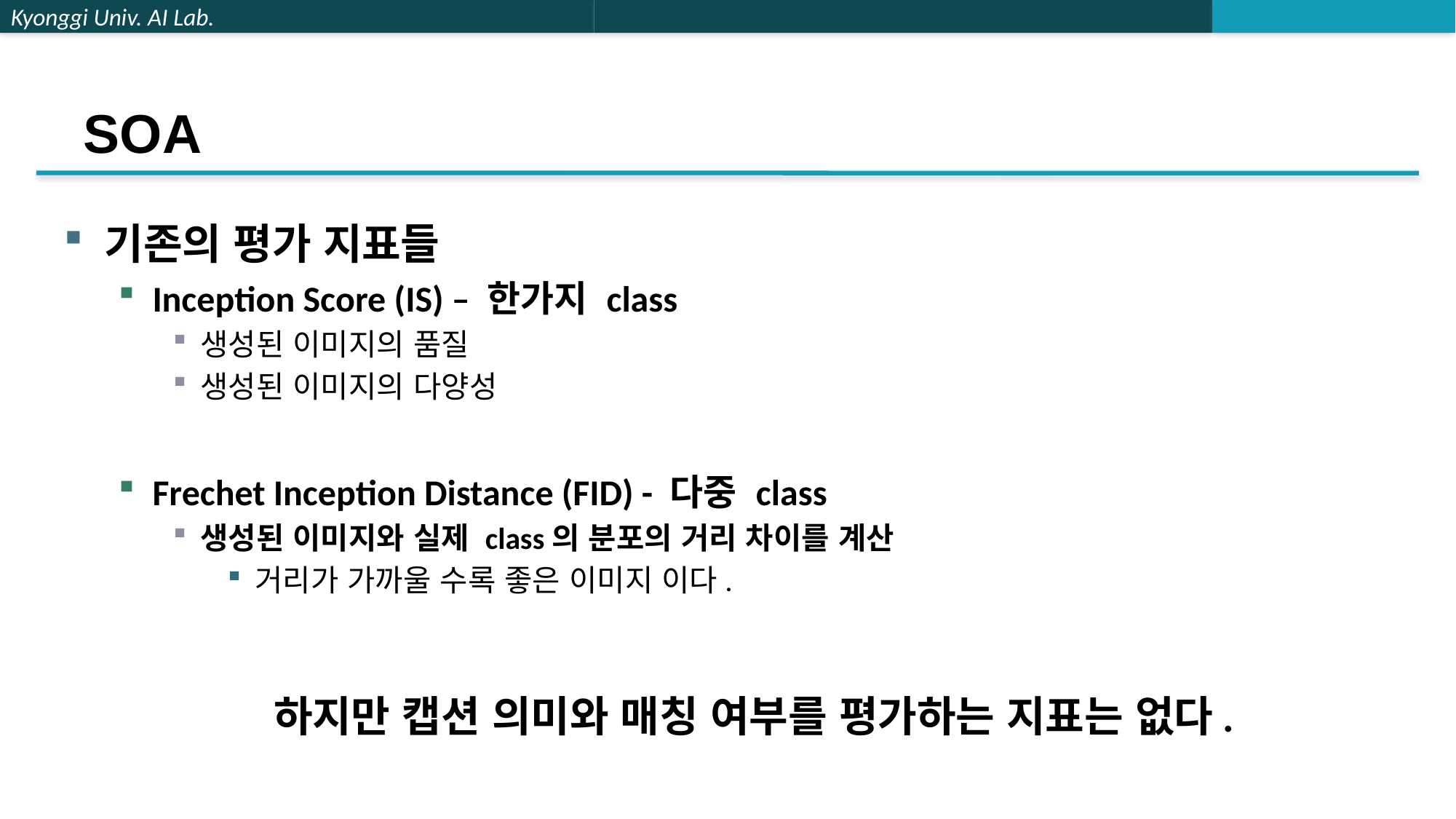

# SOA
기존의 평가 지표들
Inception Score (IS) – 한가지 class
생성된 이미지의 품질
생성된 이미지의 다양성

Frechet Inception Distance (FID) - 다중 class
생성된 이미지와 실제 class의 분포의 거리 차이를 계산
거리가 가까울 수록 좋은 이미지 이다.

하지만 캡션 의미와 매칭 여부를 평가하는 지표는 없다.